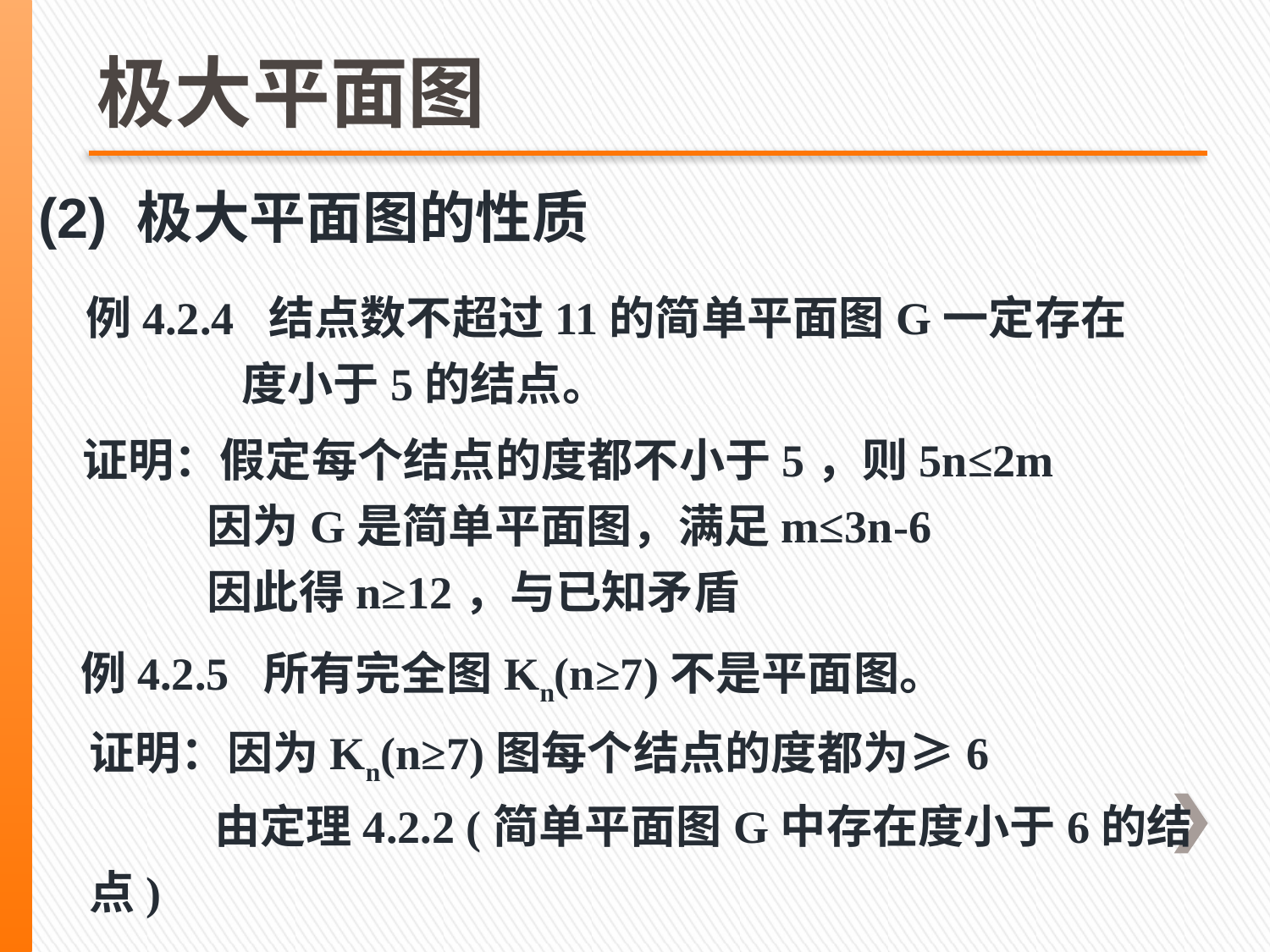

# 极大平面图
(2) 极大平面图的性质
例4.2.4  结点数不超过11的简单平面图G一定存在
              度小于5的结点。
证明：假定每个结点的度都不小于5，则5n≤2m
           因为G是简单平面图，满足m≤3n-6
           因此得n≥12，与已知矛盾
例4.2.5  所有完全图Kn(n≥7)不是平面图。
证明：因为Kn(n≥7)图每个结点的度都为≥6
           由定理4.2.2 (简单平面图G中存在度小于6的结点)